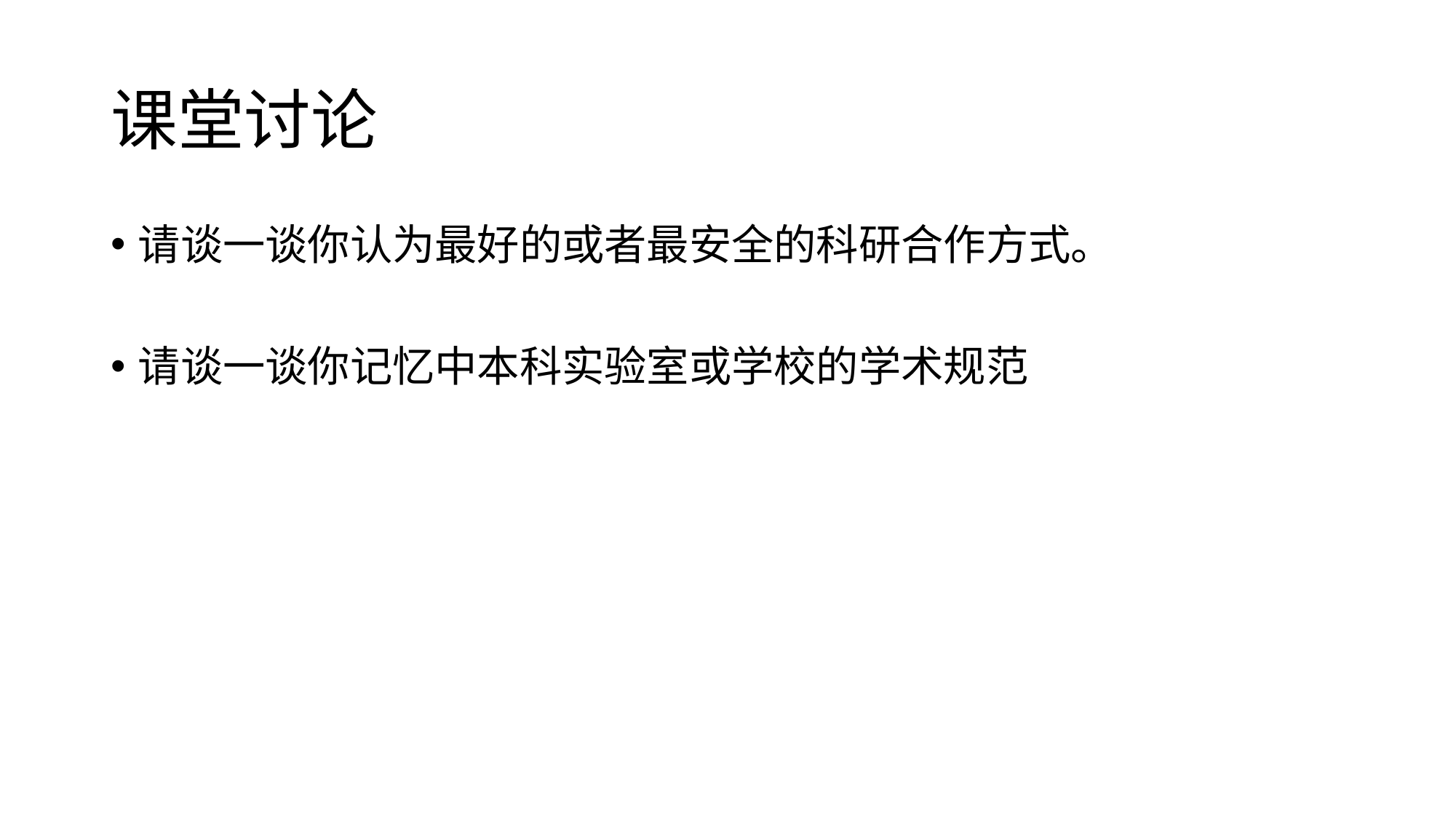

# 课堂讨论
请谈一谈你认为最好的或者最安全的科研合作方式。

请谈一谈你记忆中本科实验室或学校的学术规范